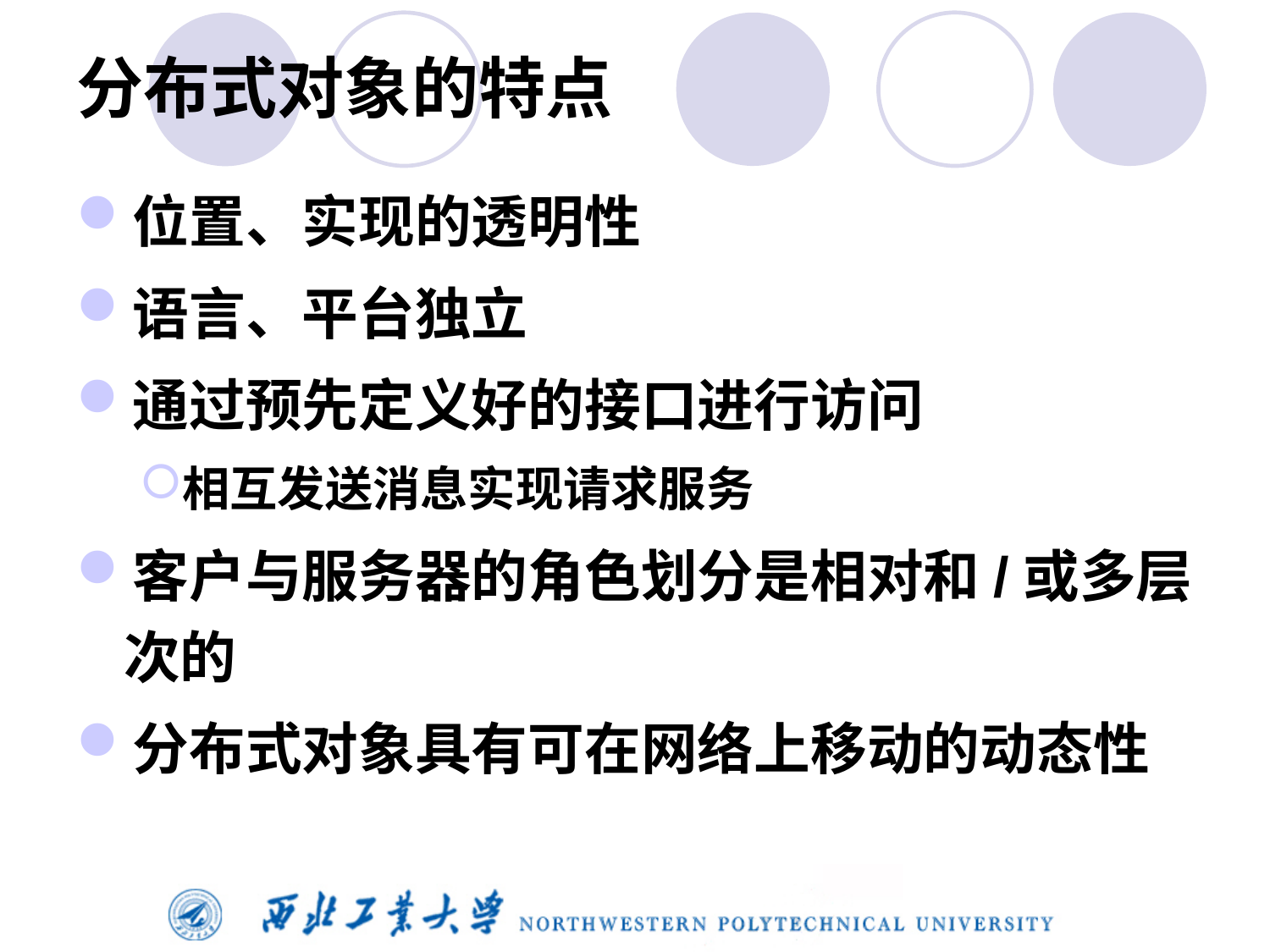

# 分布式对象的特点
位置、实现的透明性
语言、平台独立
通过预先定义好的接口进行访问
相互发送消息实现请求服务
客户与服务器的角色划分是相对和/或多层次的
分布式对象具有可在网络上移动的动态性